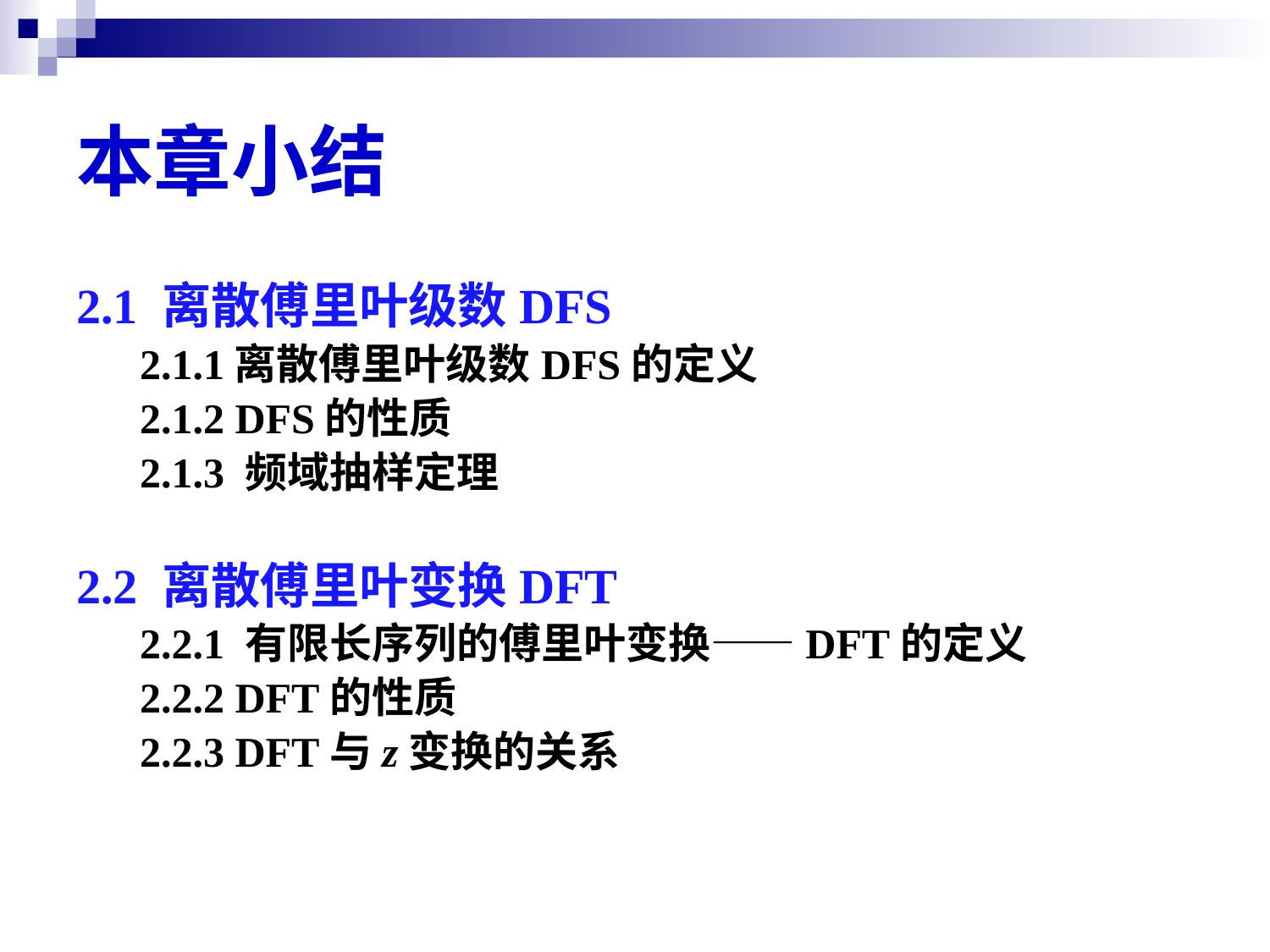

# 本章小结
2.1 离散傅里叶级数DFS
2.1.1离散傅里叶级数DFS的定义
2.1.2 DFS的性质
2.1.3 频域抽样定理

2.2 离散傅里叶变换DFT
2.2.1 有限长序列的傅里叶变换——DFT的定义
2.2.2 DFT的性质
2.2.3 DFT与z变换的关系